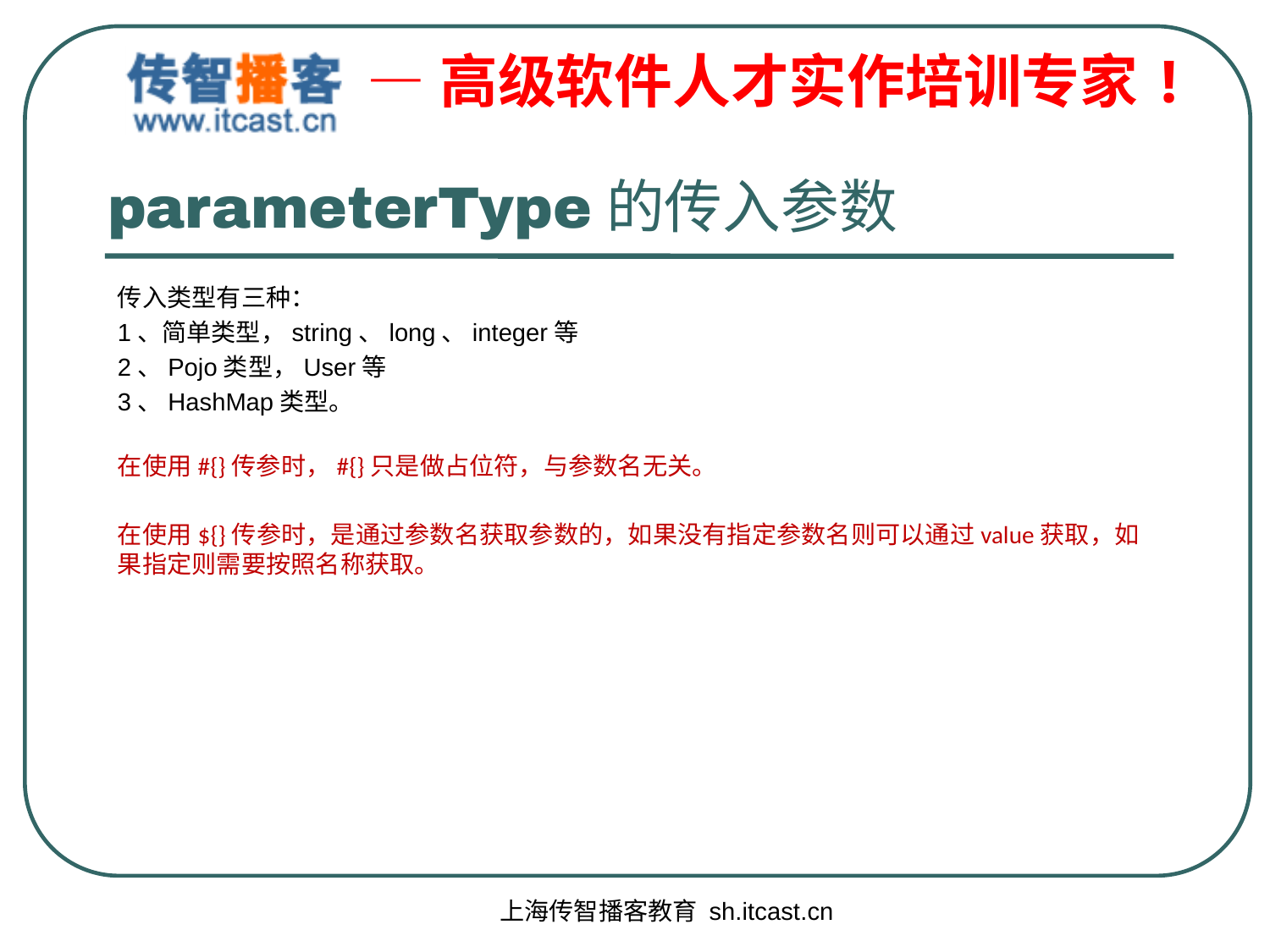

# parameterType的传入参数
传入类型有三种：
1、简单类型，string、long、integer等
2、Pojo类型，User等
3、HashMap类型。
在使用#{}传参时，#{}只是做占位符，与参数名无关。

在使用${}传参时，是通过参数名获取参数的，如果没有指定参数名则可以通过value获取，如果指定则需要按照名称获取。
上海传智播客教育 sh.itcast.cn